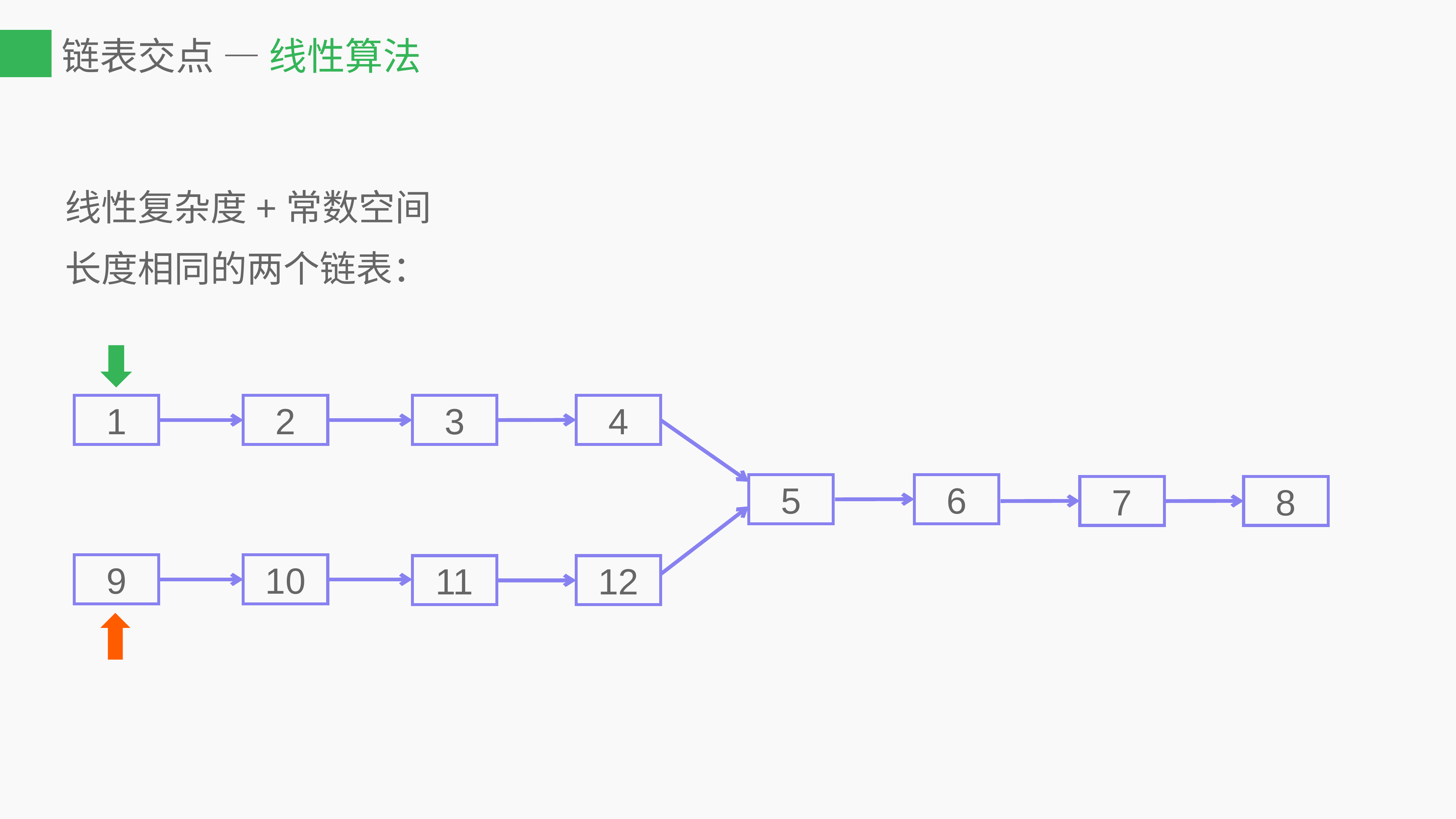

# 链表交点 — 线性算法
线性复杂度+常数空间
长度相同的两个链表：

1
2
3
4
5
6
7
8
9
10
11
12